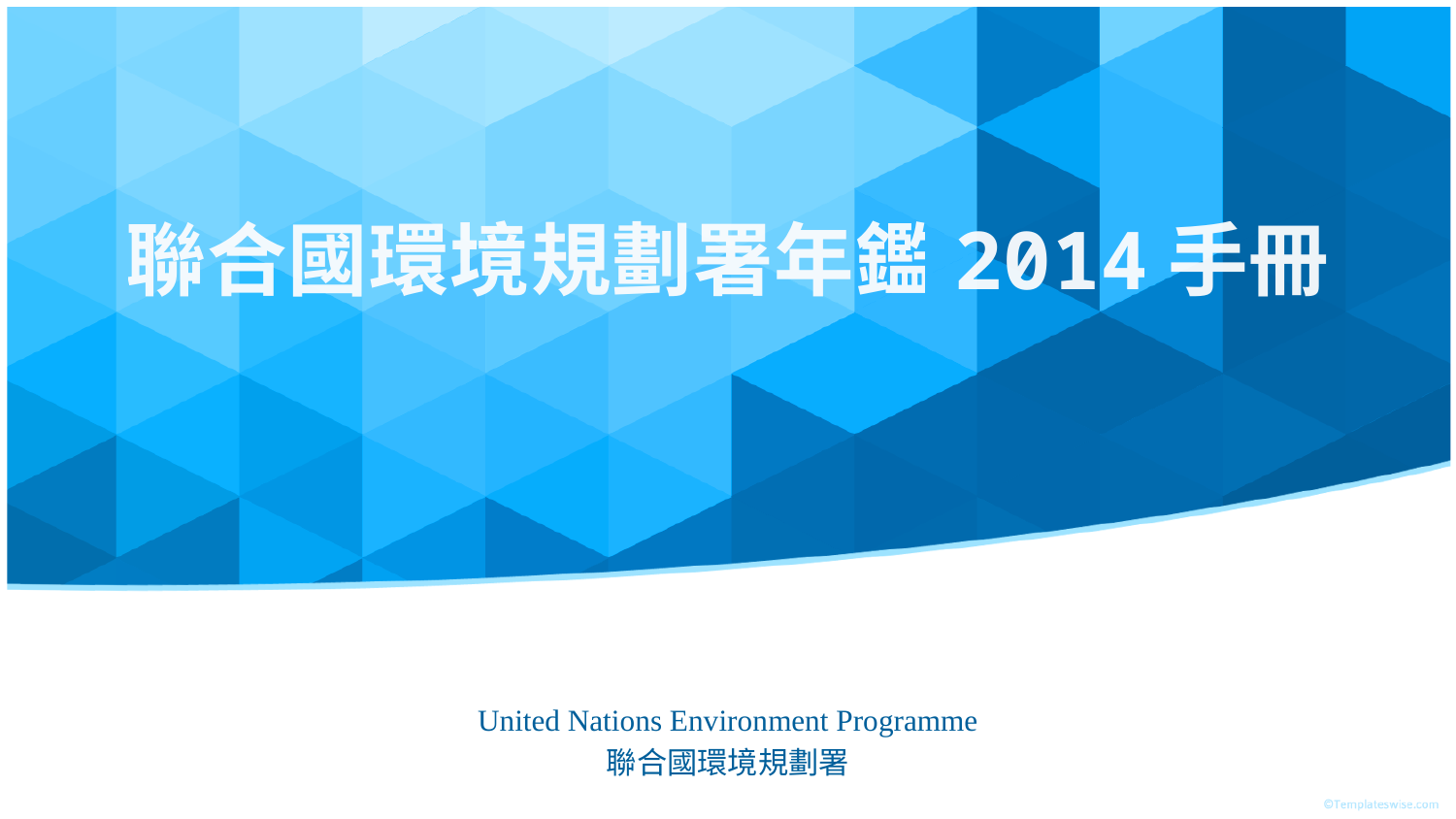

# 聯合國環境規劃署年鑑2014手冊
United Nations Environment Programme
聯合國環境規劃署